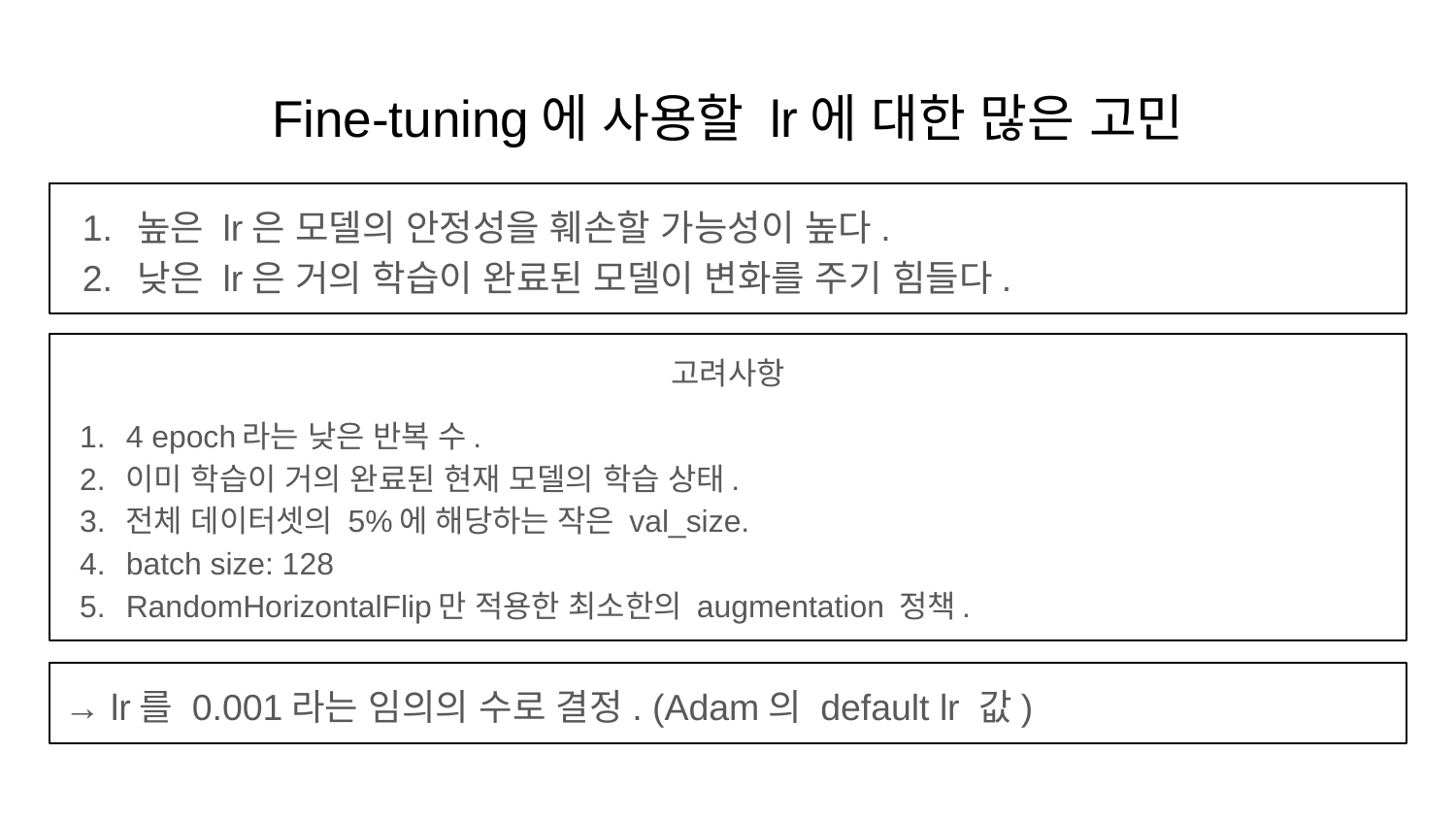

# Fine-tuning에 사용할 lr에 대한 많은 고민
높은 lr은 모델의 안정성을 훼손할 가능성이 높다.
낮은 lr은 거의 학습이 완료된 모델이 변화를 주기 힘들다.
고려사항
4 epoch라는 낮은 반복 수.
이미 학습이 거의 완료된 현재 모델의 학습 상태.
전체 데이터셋의 5%에 해당하는 작은 val_size.
batch size: 128
RandomHorizontalFlip만 적용한 최소한의 augmentation 정책.
→ lr를 0.001라는 임의의 수로 결정. (Adam의 default lr 값)